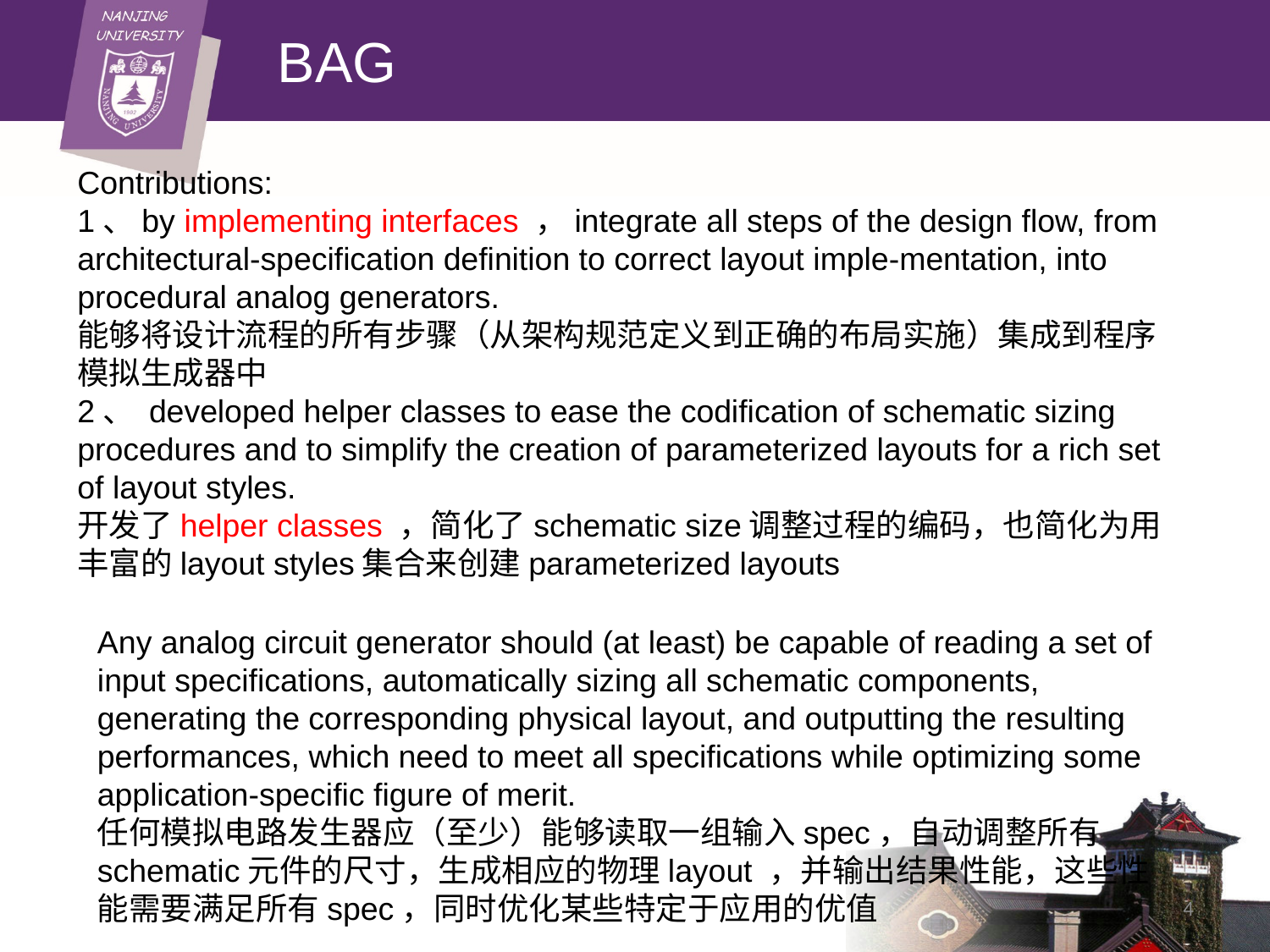

# BAG
Contributions:
1、by implementing interfaces ，integrate all steps of the design flow, from architectural-specification definition to correct layout imple-mentation, into procedural analog generators.
能够将设计流程的所有步骤（从架构规范定义到正确的布局实施）集成到程序模拟生成器中
2、 developed helper classes to ease the codification of schematic sizing procedures and to simplify the creation of parameterized layouts for a rich set of layout styles.
开发了helper classes ，简化了schematic size调整过程的编码，也简化为用丰富的layout styles集合来创建parameterized layouts

Any analog circuit generator should (at least) be capable of reading a set of input specifications, automatically sizing all schematic components, generating the corresponding physical layout, and outputting the resulting performances, which need to meet all specifications while optimizing some application-specific figure of merit.
任何模拟电路发生器应（至少）能够读取一组输入spec，自动调整所有schematic元件的尺寸，生成相应的物理layout ，并输出结果性能，这些性能需要满足所有spec，同时优化某些特定于应用的优值
4